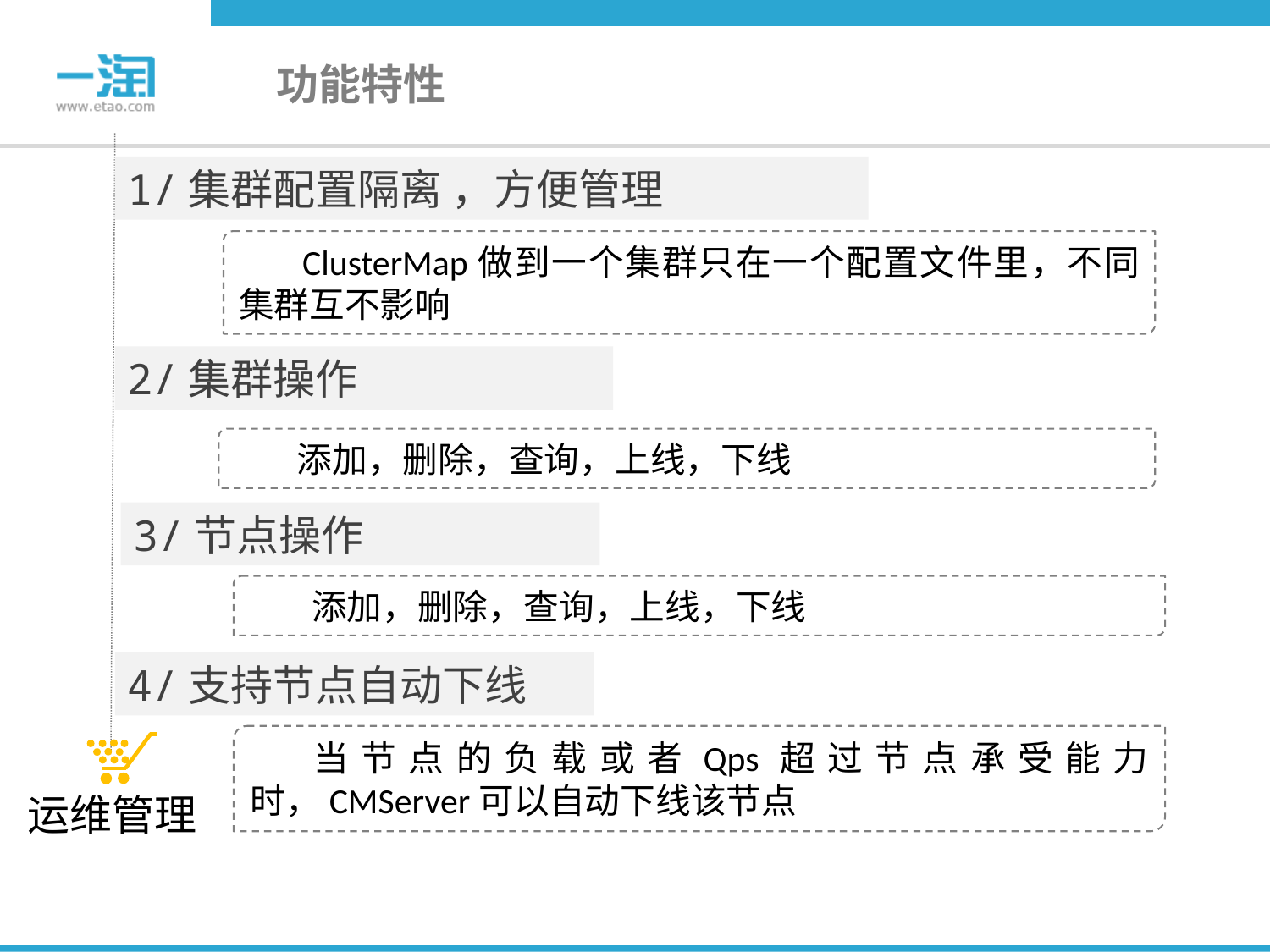

# 功能特性
1/集群配置隔离 ，方便管理
ClusterMap做到一个集群只在一个配置文件里，不同集群互不影响
2/集群操作
添加，删除，查询，上线，下线
3/节点操作
添加，删除，查询，上线，下线
4/支持节点自动下线
当节点的负载或者Qps超过节点承受能力时，CMServer可以自动下线该节点

运维管理